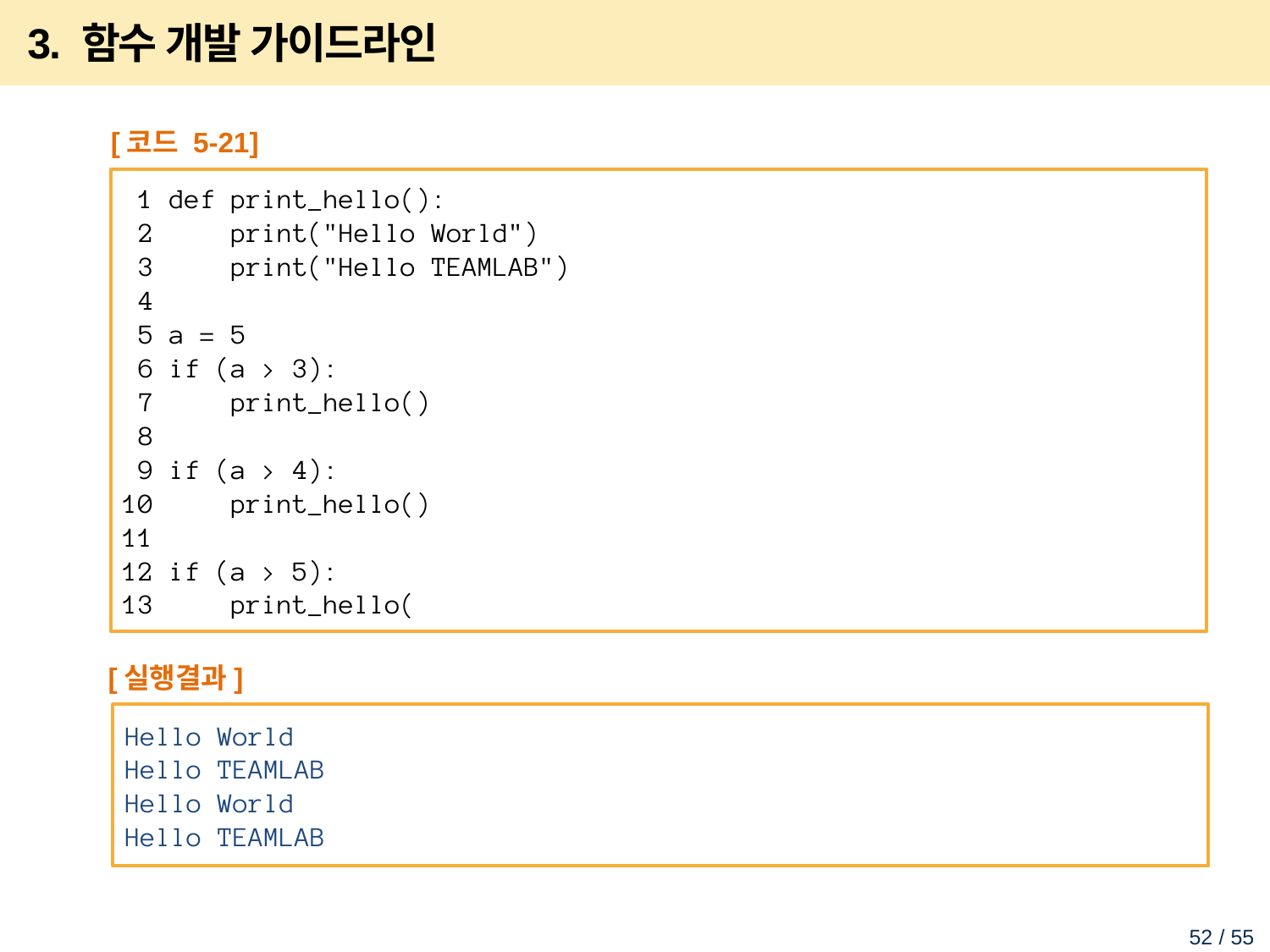

# 3. 함수 개발 가이드라인

[코드 5-21]
 1 def print_hello():
 2     print("Hello World")
 3     print("Hello TEAMLAB")
 4
 5 a = 5
 6 if (a > 3):
 7     print_hello()
 8
 9 if (a > 4):
10     print_hello()
11
12 if (a > 5):
13     print_hello(
[실행결과]
Hello World
Hello TEAMLAB
Hello World
Hello TEAMLAB